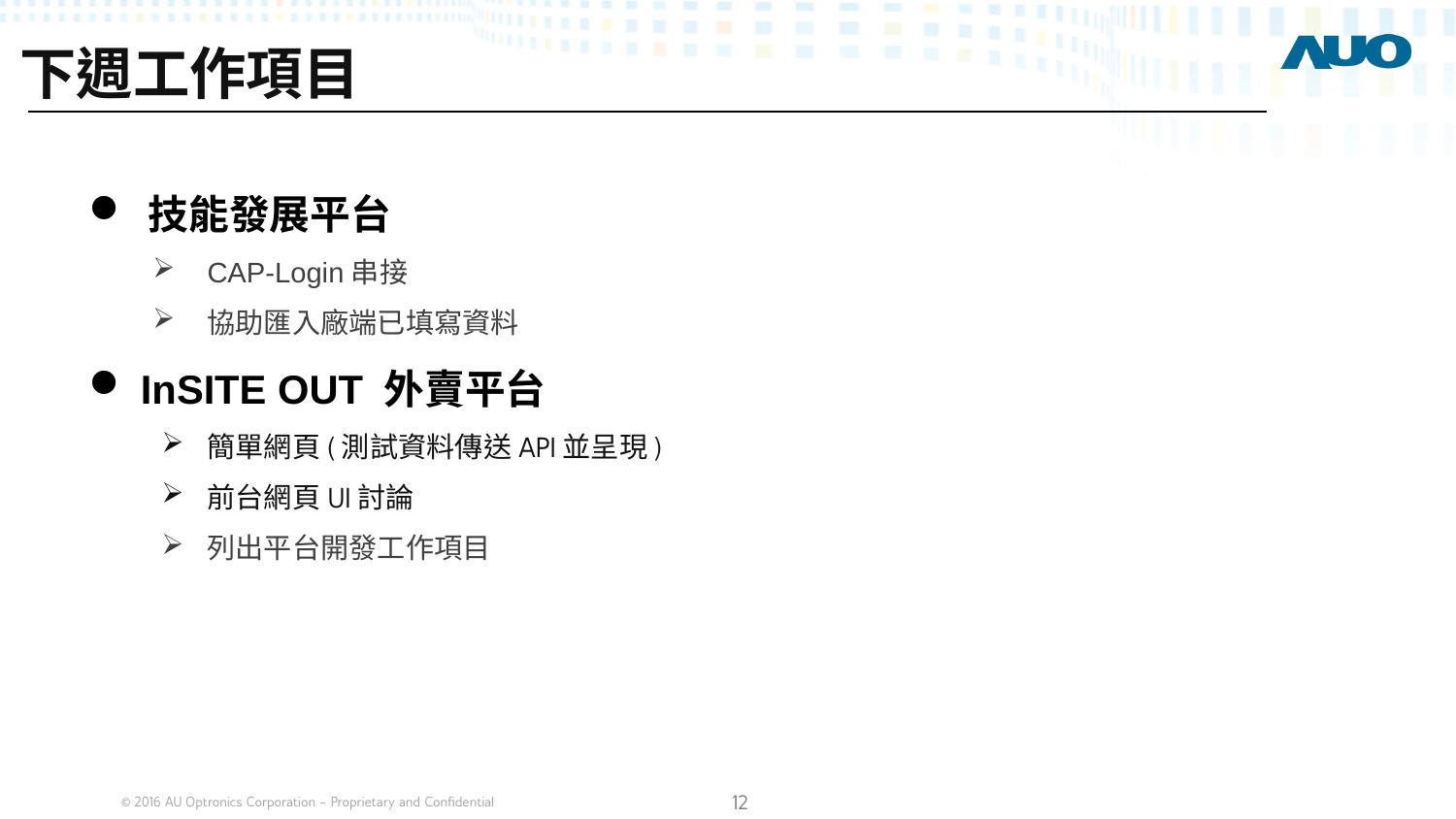

# 下週工作項目
 技能發展平台
CAP-Login串接
協助匯入廠端已填寫資料
 InSITE OUT 外賣平台
簡單網頁(測試資料傳送API並呈現)
前台網頁UI討論
列出平台開發工作項目